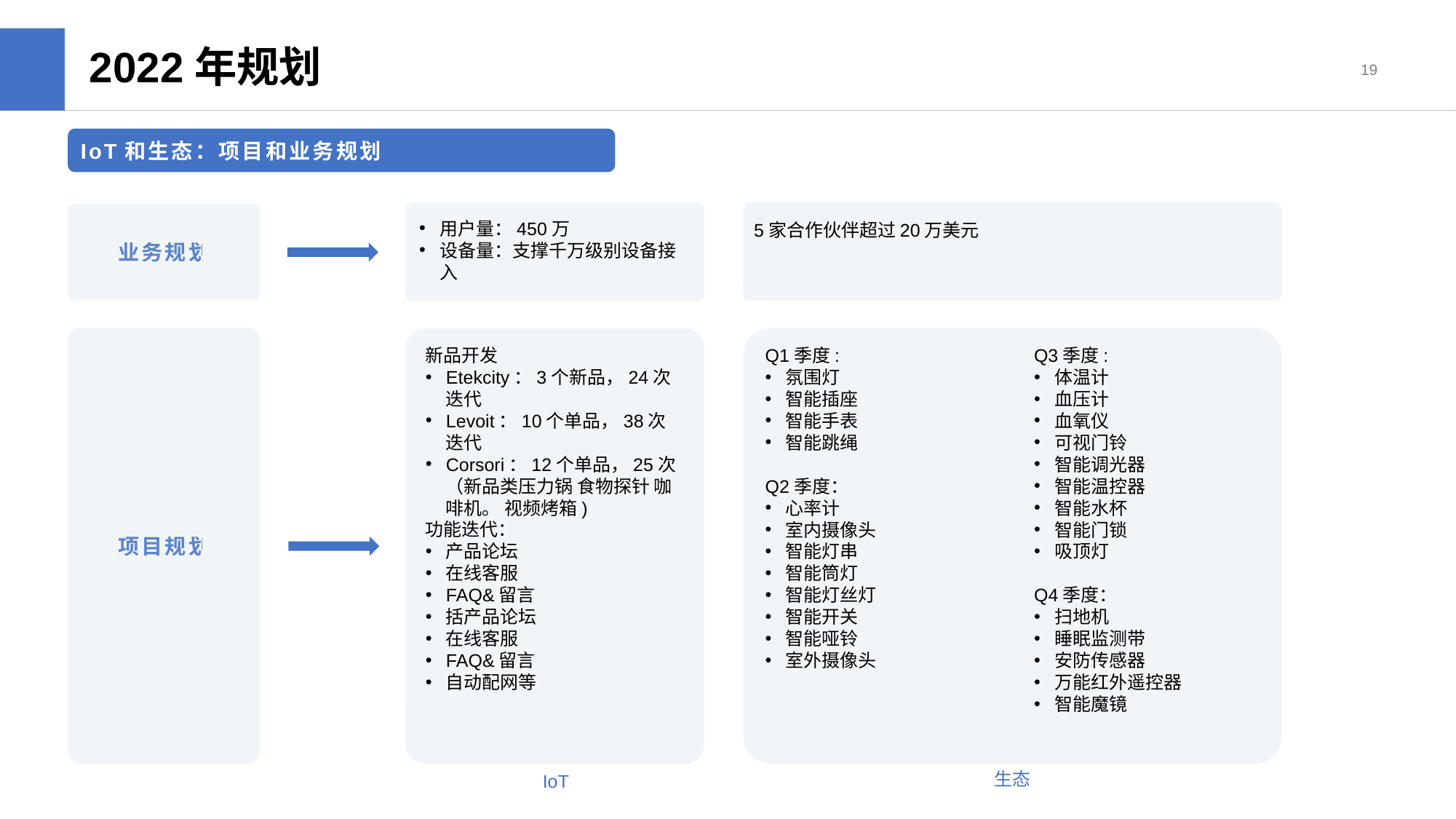

2022年规划
19
IoT和生态：项目和业务规划

业务规划
用户量：450万
设备量：支撑千万级别设备接入
5家合作伙伴超过20万美元

项目规划

新品开发
Etekcity：3个新品，24次迭代
Levoit：10个单品，38次迭代
Corsori：12个单品，25次（新品类压力锅 食物探针 咖啡机。 视频烤箱)
功能迭代：
产品论坛
在线客服
FAQ&留言
括产品论坛
在线客服
FAQ&留言
自动配网等
Q1季度:
氛围灯
智能插座
智能手表
智能跳绳

Q2季度：
心率计
室内摄像头
智能灯串
智能筒灯
智能灯丝灯
智能开关
智能哑铃
室外摄像头
Q3季度:
体温计
血压计
血氧仪
可视门铃
智能调光器
智能温控器
智能水杯
智能门锁
吸顶灯

Q4季度：
扫地机
睡眠监测带
安防传感器
万能红外遥控器
智能魔镜

生态
IoT